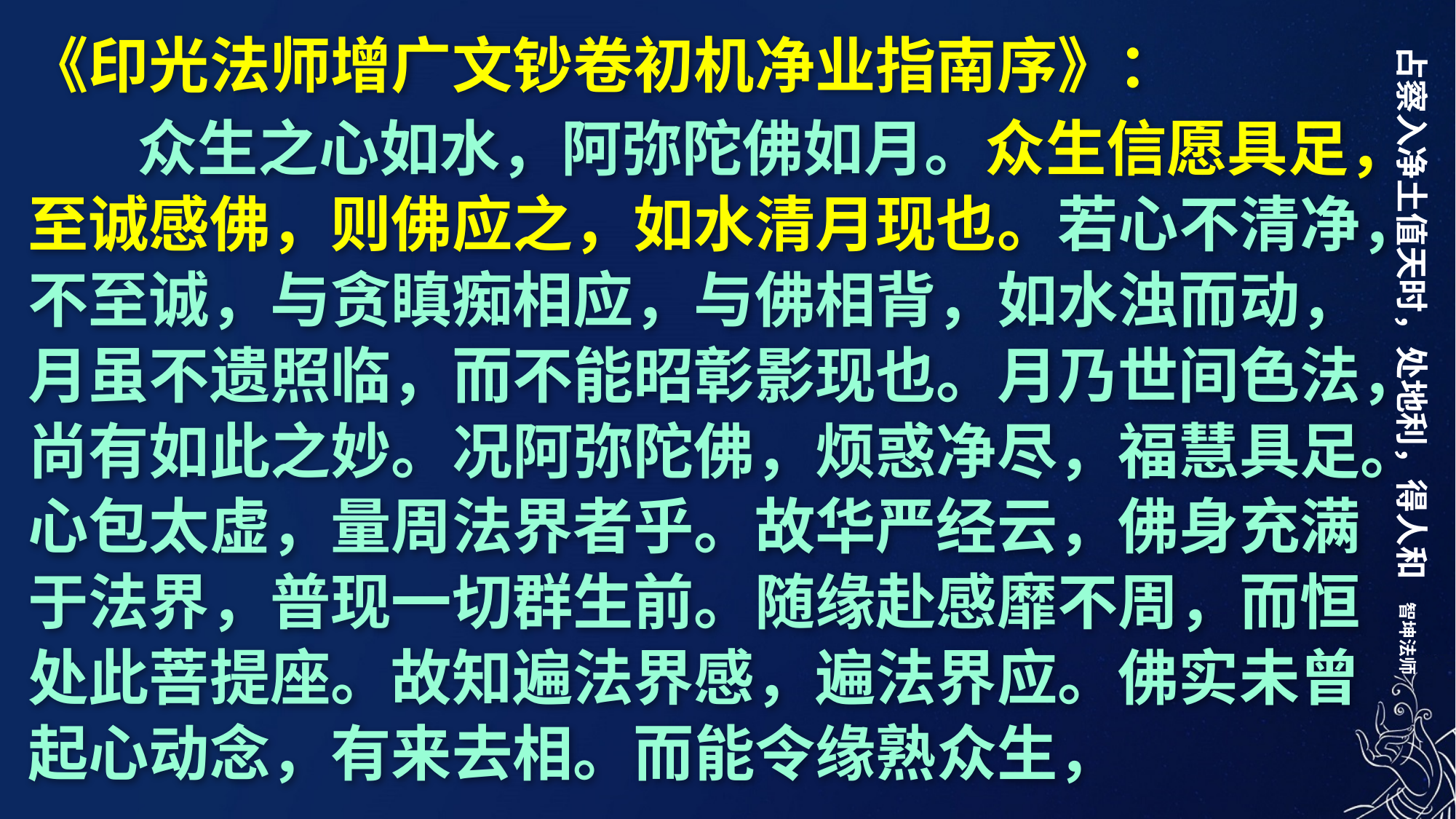

《印光法师增广文钞卷初机净业指南序》：
	众生之心如水，阿弥陀佛如月。众生信愿具足，至诚感佛，则佛应之，如水清月现也。若心不清净，不至诚，与贪瞋痴相应，与佛相背，如水浊而动，月虽不遗照临，而不能昭彰影现也。月乃世间色法，尚有如此之妙。况阿弥陀佛，烦惑净尽，福慧具足。心包太虚，量周法界者乎。故华严经云，佛身充满于法界，普现一切群生前。随缘赴感靡不周，而恒处此菩提座。故知遍法界感，遍法界应。佛实未曾起心动念，有来去相。而能令缘熟众生，